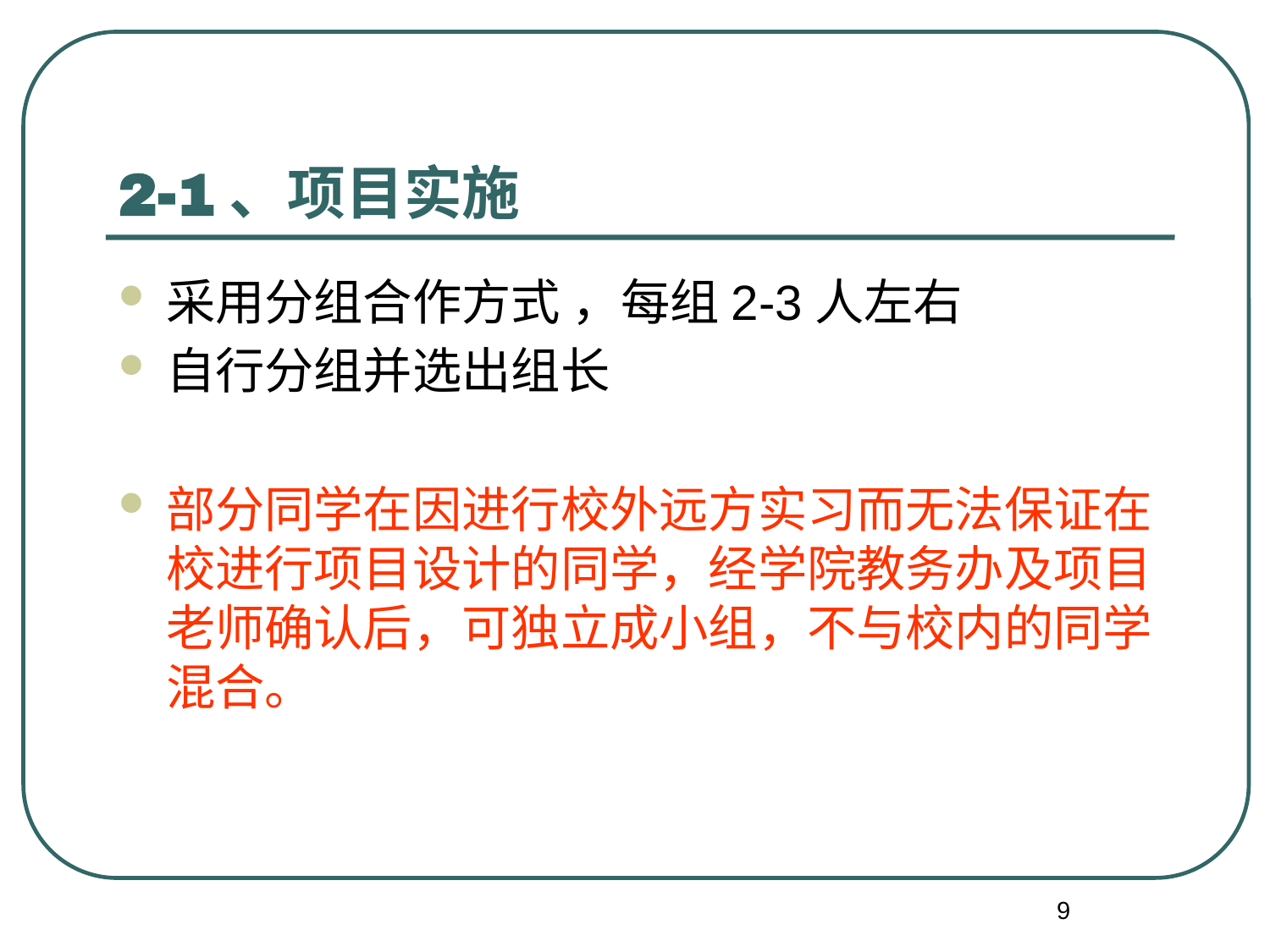

2-1、项目实施
采用分组合作方式 ，每组2-3人左右
自行分组并选出组长

部分同学在因进行校外远方实习而无法保证在校进行项目设计的同学，经学院教务办及项目老师确认后，可独立成小组，不与校内的同学混合。
9